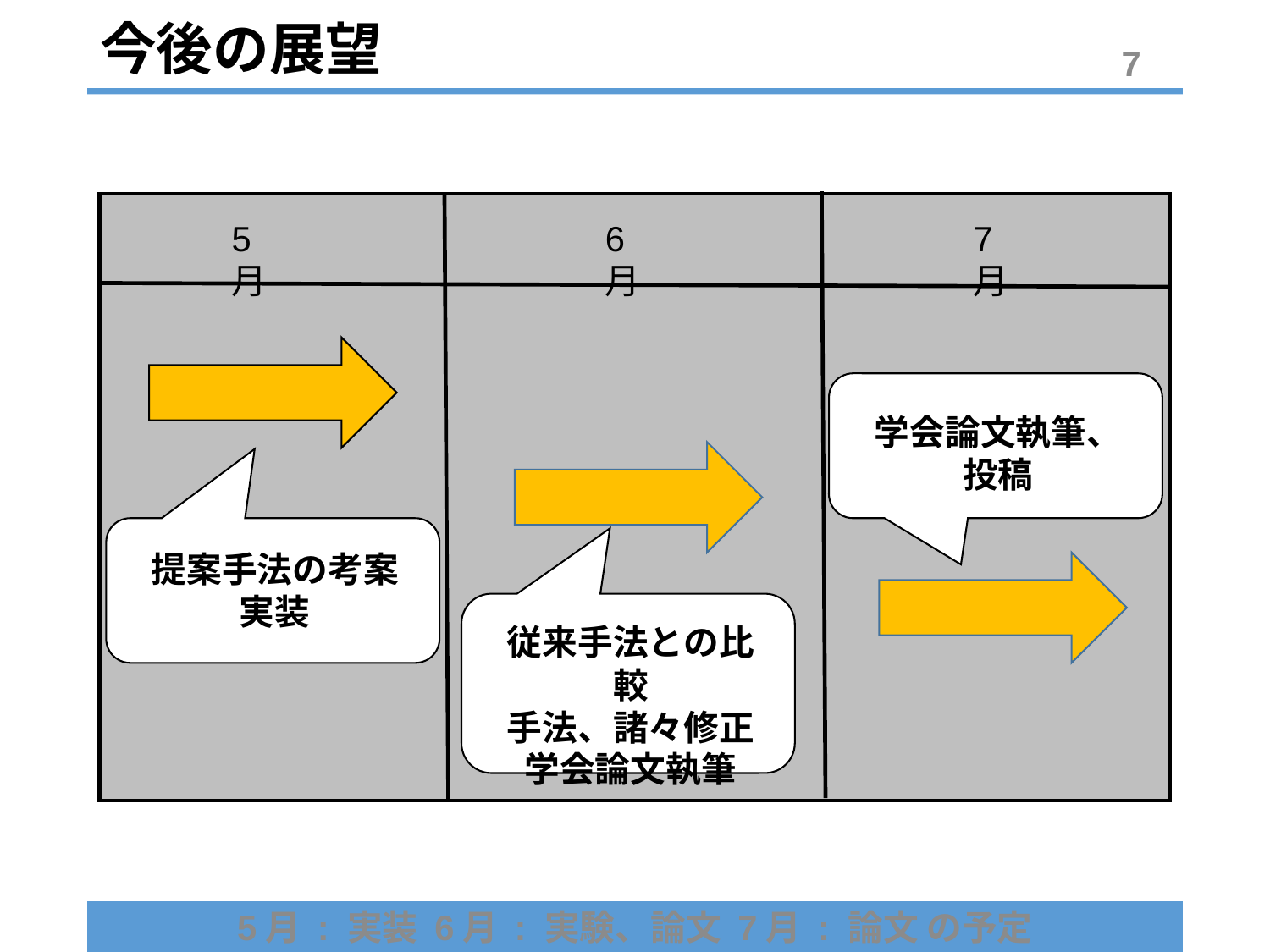

# 今後の展望
7

5月
6月
7月

学会論文執筆、投稿

提案手法の考案
実装

従来手法との比較
手法、諸々修正
学会論文執筆
5月 : 実装 6月 : 実験、論文 7月 : 論文 の予定